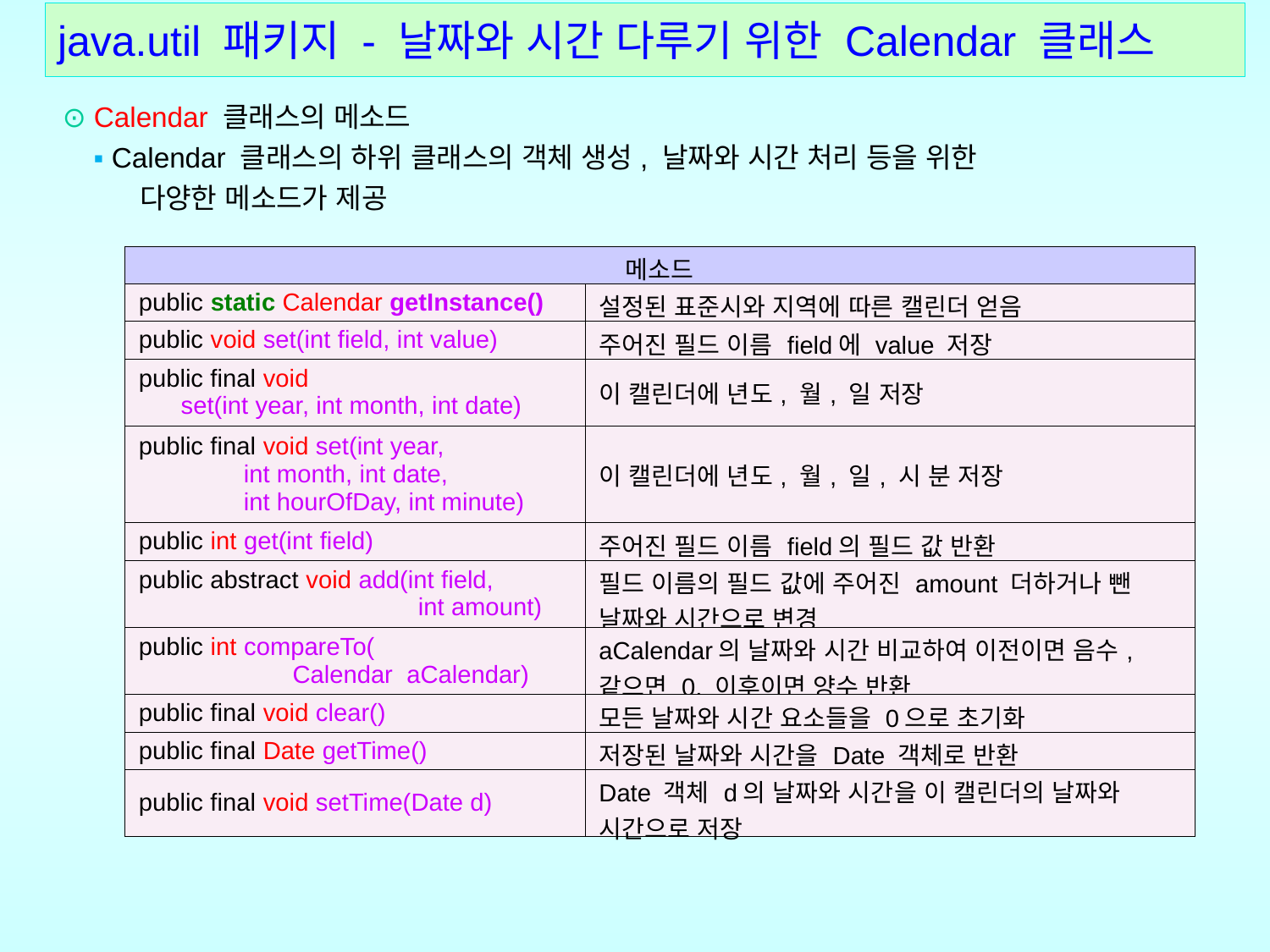

# java.util 패키지 - 날짜와 시간 다루기 위한 Calendar 클래스
⊙ Calendar 클래스의 메소드
    ▪ Calendar 클래스의 하위 클래스의 객체 생성, 날짜와 시간 처리 등을 위한
         다양한 메소드가 제공
| 메소드 |  |
| --- | --- |
| public static Calendar getInstance() | 설정된 표준시와 지역에 따른 캘린더 얻음 |
| public void set(int field, int value) | 주어진 필드 이름 field에 value 저장 |
| public final void set(int year, int month, int date) | 이 캘린더에 년도, 월, 일 저장 |
| public final void set(int year, int month, int date, int hourOfDay, int minute) | 이 캘린더에 년도, 월, 일, 시 분 저장 |
| public int get(int field) | 주어진 필드 이름 field의 필드 값 반환 |
| public abstract void add(int field, int amount) | 필드 이름의 필드 값에 주어진 amount 더하거나 뺀 날짜와 시간으로 변경 |
| public int compareTo( Calendar aCalendar) | aCalendar의 날짜와 시간 비교하여 이전이면 음수, 같으면 0, 이후이면 양수 반환 |
| public final void clear() | 모든 날짜와 시간 요소들을 0으로 초기화 |
| public final Date getTime() | 저장된 날짜와 시간을 Date 객체로 반환 |
| public final void setTime(Date d) | Date 객체 d의 날짜와 시간을 이 캘린더의 날짜와 시간으로 저장 |